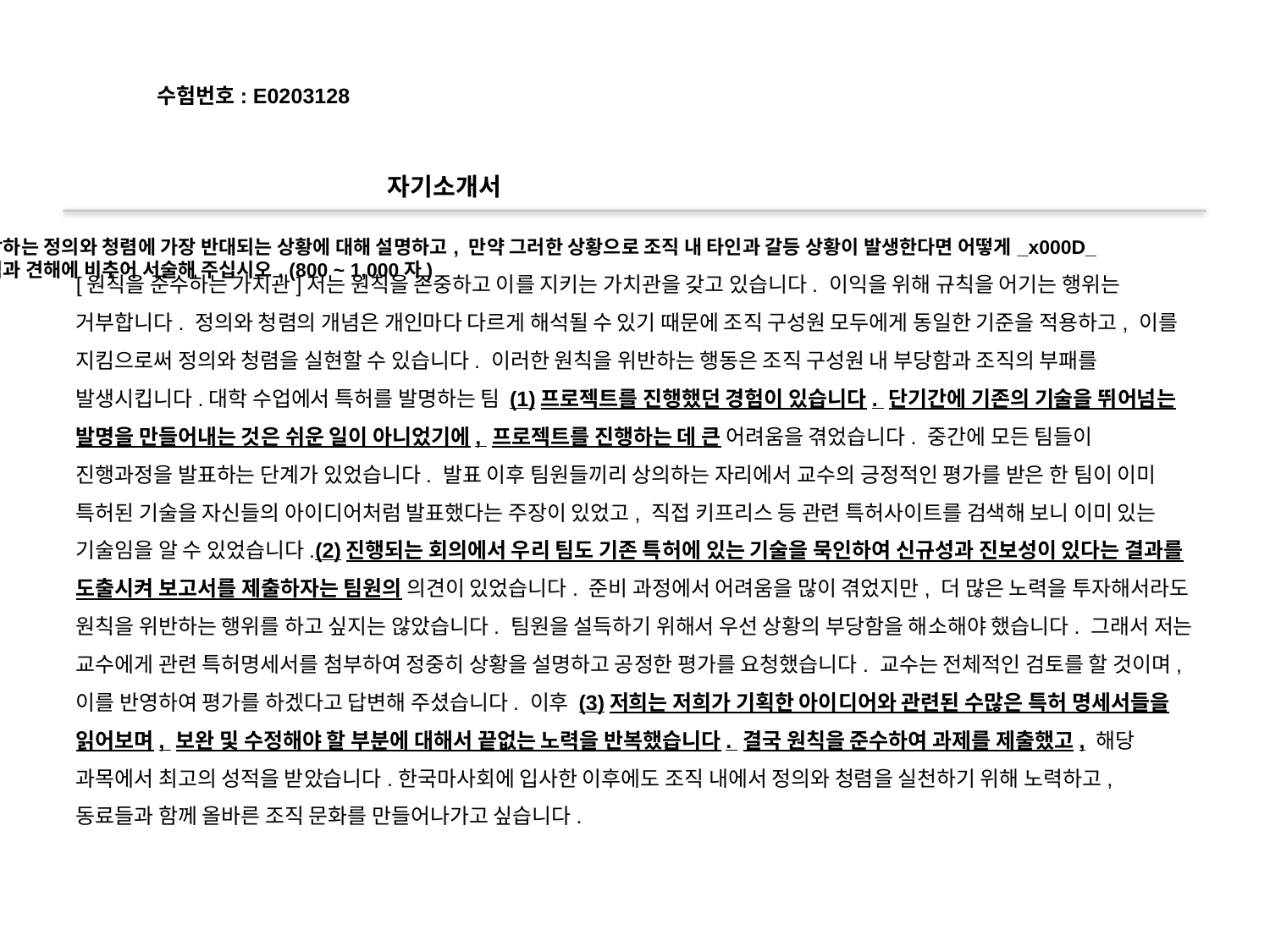

수험번호: E0203128
#

자기소개서

조직 생활에서 본인이 생각하는 정의와 청렴에 가장 반대되는 상황에 대해 설명하고, 만약 그러한 상황으로 조직 내 타인과 갈등 상황이 발생한다면 어떻게_x000D_
대처할 것인지 본인의 경험과 견해에 비추어 서술해 주십시오. (800 ~ 1,000자)

[원칙을 준수하는 가치관]저는 원칙을 존중하고 이를 지키는 가치관을 갖고 있습니다. 이익을 위해 규칙을 어기는 행위는 거부합니다. 정의와 청렴의 개념은 개인마다 다르게 해석될 수 있기 때문에 조직 구성원 모두에게 동일한 기준을 적용하고, 이를 지킴으로써 정의와 청렴을 실현할 수 있습니다. 이러한 원칙을 위반하는 행동은 조직 구성원 내 부당함과 조직의 부패를 발생시킵니다.대학 수업에서 특허를 발명하는 팀 (1)프로젝트를 진행했던 경험이 있습니다. 단기간에 기존의 기술을 뛰어넘는 발명을 만들어내는 것은 쉬운 일이 아니었기에, 프로젝트를 진행하는 데 큰 어려움을 겪었습니다. 중간에 모든 팀들이 진행과정을 발표하는 단계가 있었습니다. 발표 이후 팀원들끼리 상의하는 자리에서 교수의 긍정적인 평가를 받은 한 팀이 이미 특허된 기술을 자신들의 아이디어처럼 발표했다는 주장이 있었고, 직접 키프리스 등 관련 특허사이트를 검색해 보니 이미 있는 기술임을 알 수 있었습니다.(2)진행되는 회의에서 우리 팀도 기존 특허에 있는 기술을 묵인하여 신규성과 진보성이 있다는 결과를 도출시켜 보고서를 제출하자는 팀원의 의견이 있었습니다. 준비 과정에서 어려움을 많이 겪었지만, 더 많은 노력을 투자해서라도 원칙을 위반하는 행위를 하고 싶지는 않았습니다. 팀원을 설득하기 위해서 우선 상황의 부당함을 해소해야 했습니다. 그래서 저는 교수에게 관련 특허명세서를 첨부하여 정중히 상황을 설명하고 공정한 평가를 요청했습니다. 교수는 전체적인 검토를 할 것이며, 이를 반영하여 평가를 하겠다고 답변해 주셨습니다. 이후 (3)저희는 저희가 기획한 아이디어와 관련된 수많은 특허 명세서들을 읽어보며, 보완 및 수정해야 할 부분에 대해서 끝없는 노력을 반복했습니다. 결국 원칙을 준수하여 과제를 제출했고, 해당 과목에서 최고의 성적을 받았습니다.한국마사회에 입사한 이후에도 조직 내에서 정의와 청렴을 실천하기 위해 노력하고, 동료들과 함께 올바른 조직 문화를 만들어나가고 싶습니다.

자기소개서 기반 면접 질문 제안

(1) 팀 프로젝트에서 발생한 윤리적 문제를 해결하기 위해 어떤 설득 전략을 사용했나요?
(2) 특허 명세서를 검토할 때 특히 중점을 두었던 부분은 무엇이었나요?
(3) 한국마사회에서 정의와 청렴을 실천하기 위해 구체적으로 어떤 노력을 기울일 계획인가요?